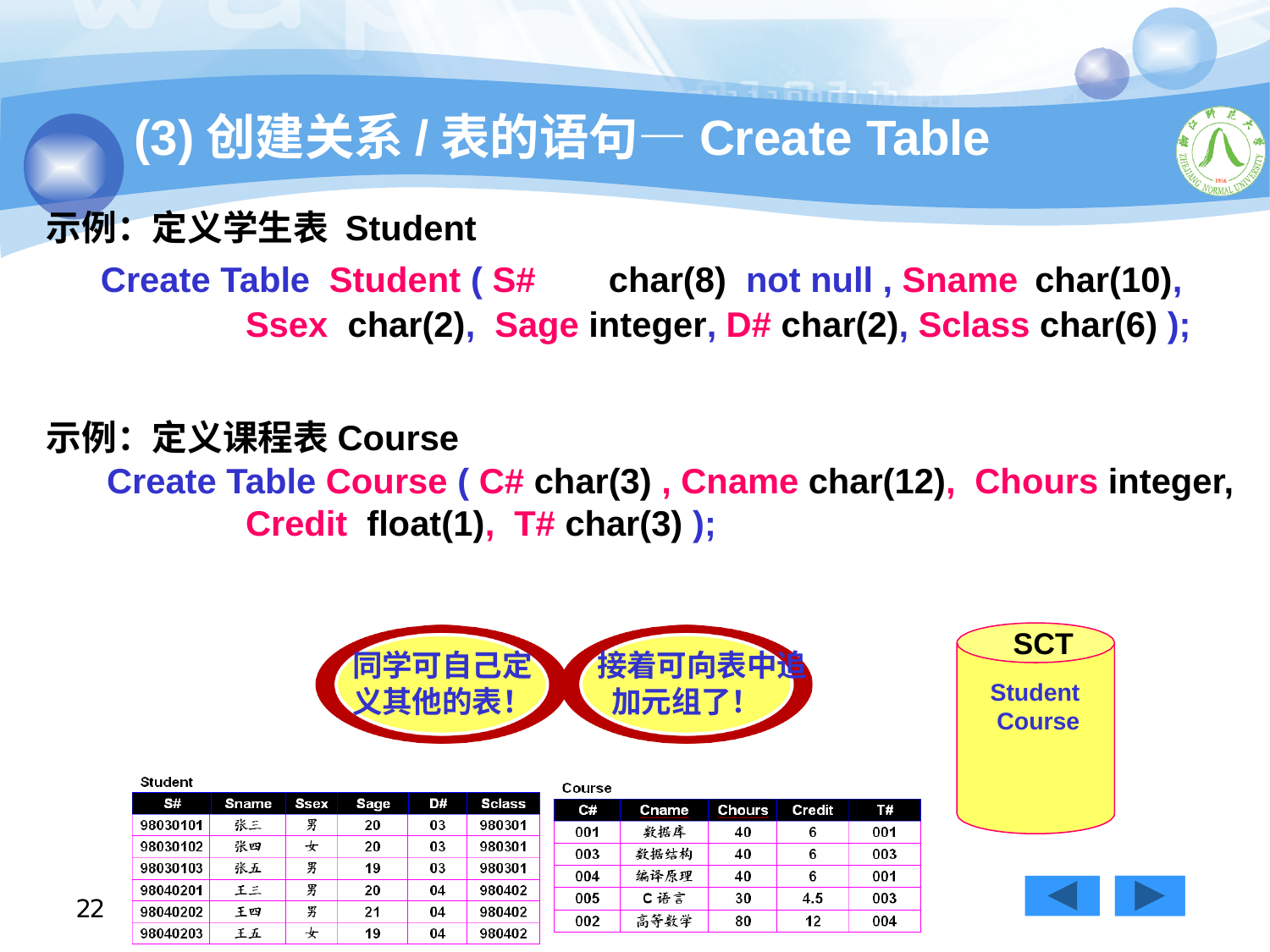

# (3)创建关系/表的语句—Create Table
示例：定义学生表 Student
Create Table  Student ( S#	char(8)  not null , Sname char(10),
Ssex  char(2),  Sage integer, D# char(2), Sclass char(6) );
示例：定义课程表Course
Create Table Course ( C# char(3) , Cname char(12),  Chours integer, Credit  float(1),  T# char(3) );
SCT
Student  Course

同学可自己定 义其他的表！
接着可向表中追 加元组了！

22